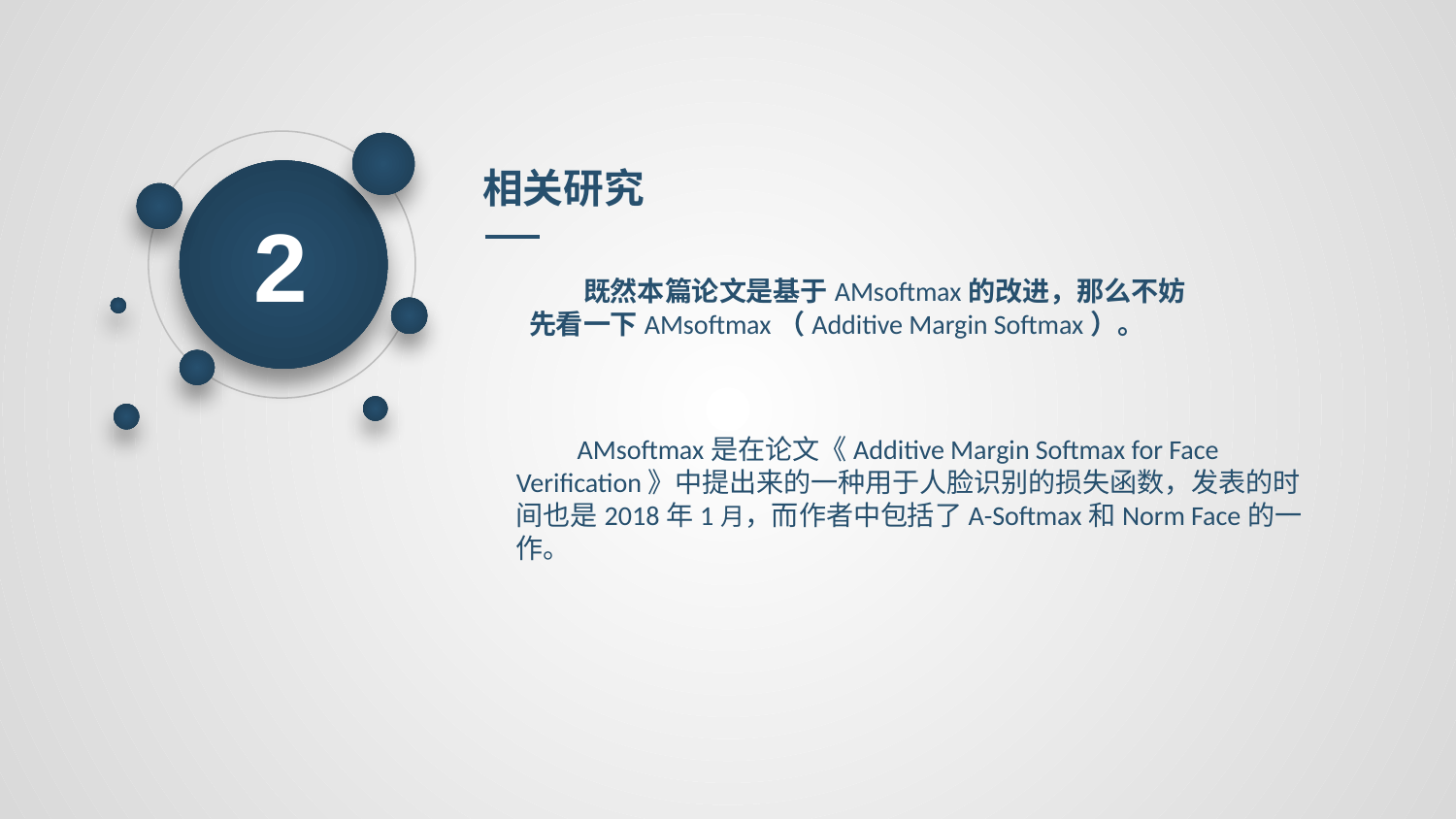

相关研究

2
　　既然本篇论文是基于AMsoftmax的改进，那么不妨先看一下AMsoftmax（Additive Margin Softmax）。

　　AMsoftmax是在论文《Additive Margin Softmax for Face Verification》中提出来的一种用于人脸识别的损失函数，发表的时间也是2018年1月，而作者中包括了A-Softmax和Norm Face的一作。